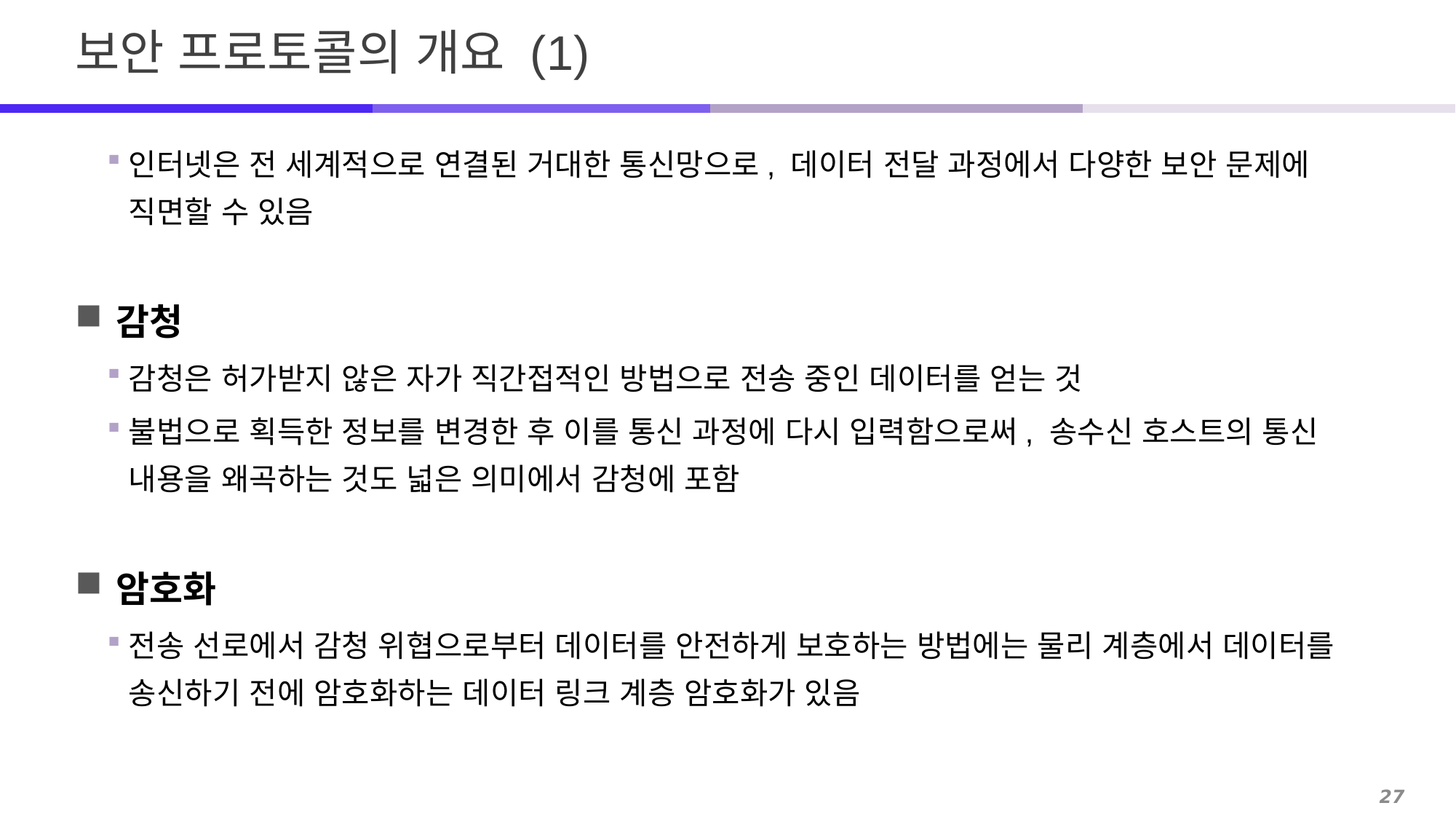

# 보안 프로토콜의 개요 (1)
인터넷은 전 세계적으로 연결된 거대한 통신망으로, 데이터 전달 과정에서 다양한 보안 문제에 직면할 수 있음

감청
감청은 허가받지 않은 자가 직간접적인 방법으로 전송 중인 데이터를 얻는 것
불법으로 획득한 정보를 변경한 후 이를 통신 과정에 다시 입력함으로써, 송수신 호스트의 통신 내용을 왜곡하는 것도 넓은 의미에서 감청에 포함

암호화
전송 선로에서 감청 위협으로부터 데이터를 안전하게 보호하는 방법에는 물리 계층에서 데이터를 송신하기 전에 암호화하는 데이터 링크 계층 암호화가 있음